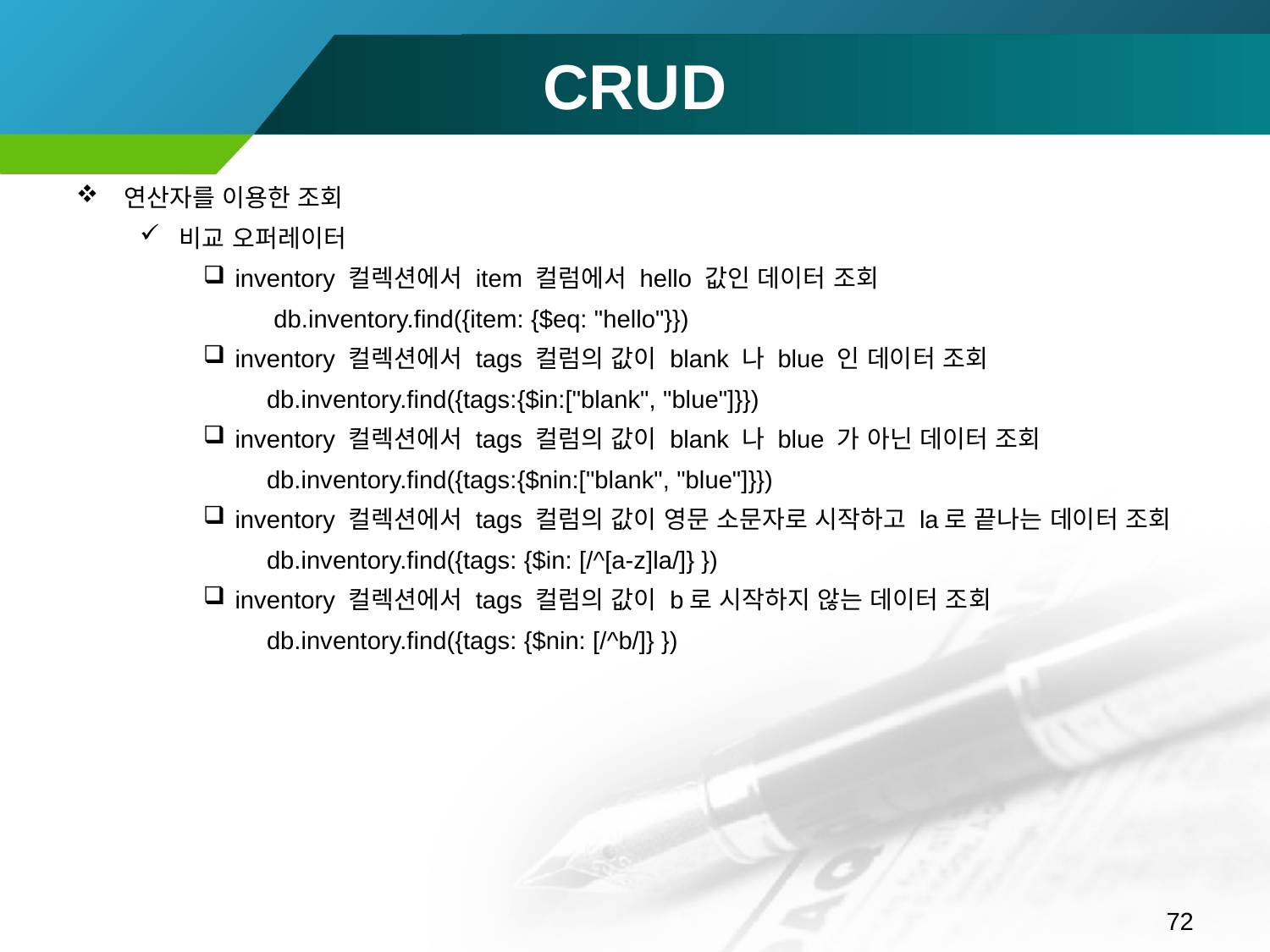

# CRUD
연산자를 이용한 조회
비교 오퍼레이터
inventory 컬렉션에서 item 컬럼에서 hello 값인 데이터 조회
 db.inventory.find({item: {$eq: "hello"}})
inventory 컬렉션에서 tags 컬럼의 값이 blank 나 blue 인 데이터 조회
db.inventory.find({tags:{$in:["blank", "blue"]}})
inventory 컬렉션에서 tags 컬럼의 값이 blank 나 blue 가 아닌 데이터 조회
db.inventory.find({tags:{$nin:["blank", "blue"]}})
inventory 컬렉션에서 tags 컬럼의 값이 영문 소문자로 시작하고 la로 끝나는 데이터 조회
db.inventory.find({tags: {$in: [/^[a-z]la/]} })
inventory 컬렉션에서 tags 컬럼의 값이 b로 시작하지 않는 데이터 조회
db.inventory.find({tags: {$nin: [/^b/]} })

72